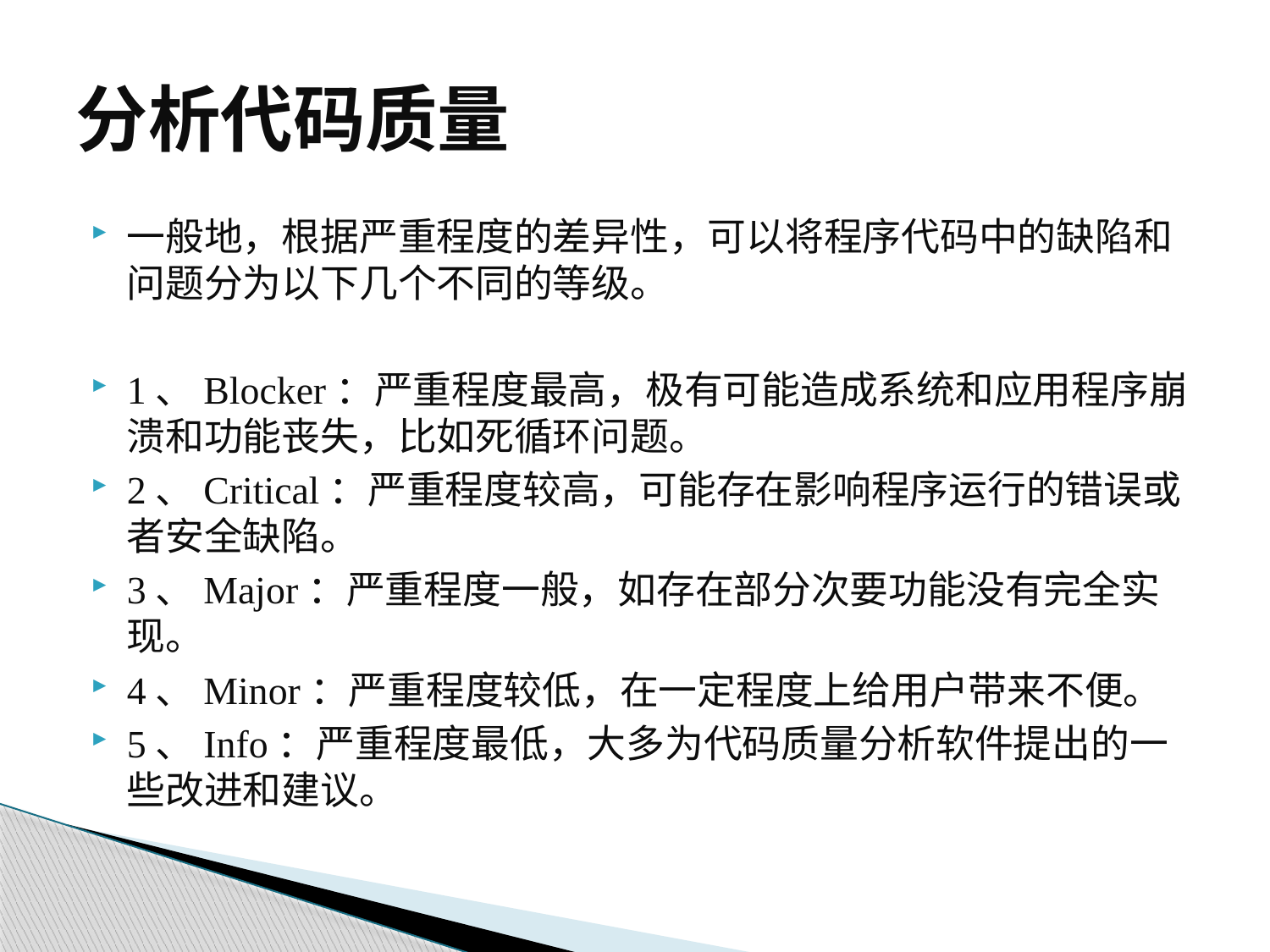

# 分析代码质量
一般地，根据严重程度的差异性，可以将程序代码中的缺陷和问题分为以下几个不同的等级。

1、Blocker：严重程度最高，极有可能造成系统和应用程序崩溃和功能丧失，比如死循环问题。
2、Critical：严重程度较高，可能存在影响程序运行的错误或者安全缺陷。
3、Major：严重程度一般，如存在部分次要功能没有完全实现。
4、Minor：严重程度较低，在一定程度上给用户带来不便。
5、Info：严重程度最低，大多为代码质量分析软件提出的一些改进和建议。